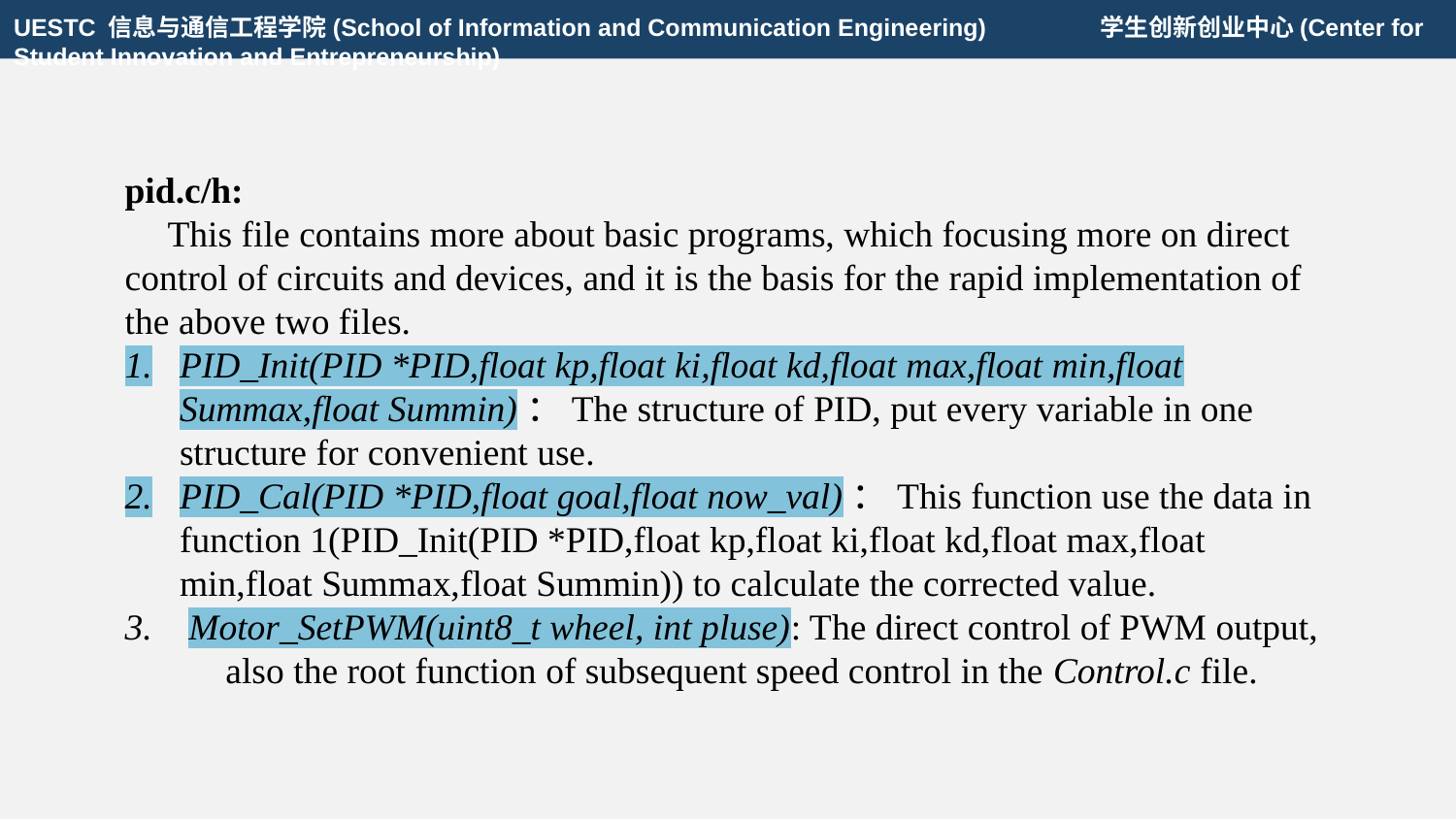

UESTC 信息与通信工程学院(School of Information and Communication Engineering) 	         学生创新创业中心(Center for Student Innovation and Entrepreneurship)
pid.c/h:
This file contains more about basic programs, which focusing more on direct control of circuits and devices, and it is the basis for the rapid implementation of the above two files.
PID_Init(PID *PID,float kp,float ki,float kd,float max,float min,float Summax,float Summin)：The structure of PID, put every variable in one structure for convenient use.
PID_Cal(PID *PID,float goal,float now_val)：This function use the data in function 1(PID_Init(PID *PID,float kp,float ki,float kd,float max,float min,float Summax,float Summin)) to calculate the corrected value.
 Motor_SetPWM(uint8_t wheel, int pluse): The direct control of PWM output,       also the root function of subsequent speed control in the Control.c file.